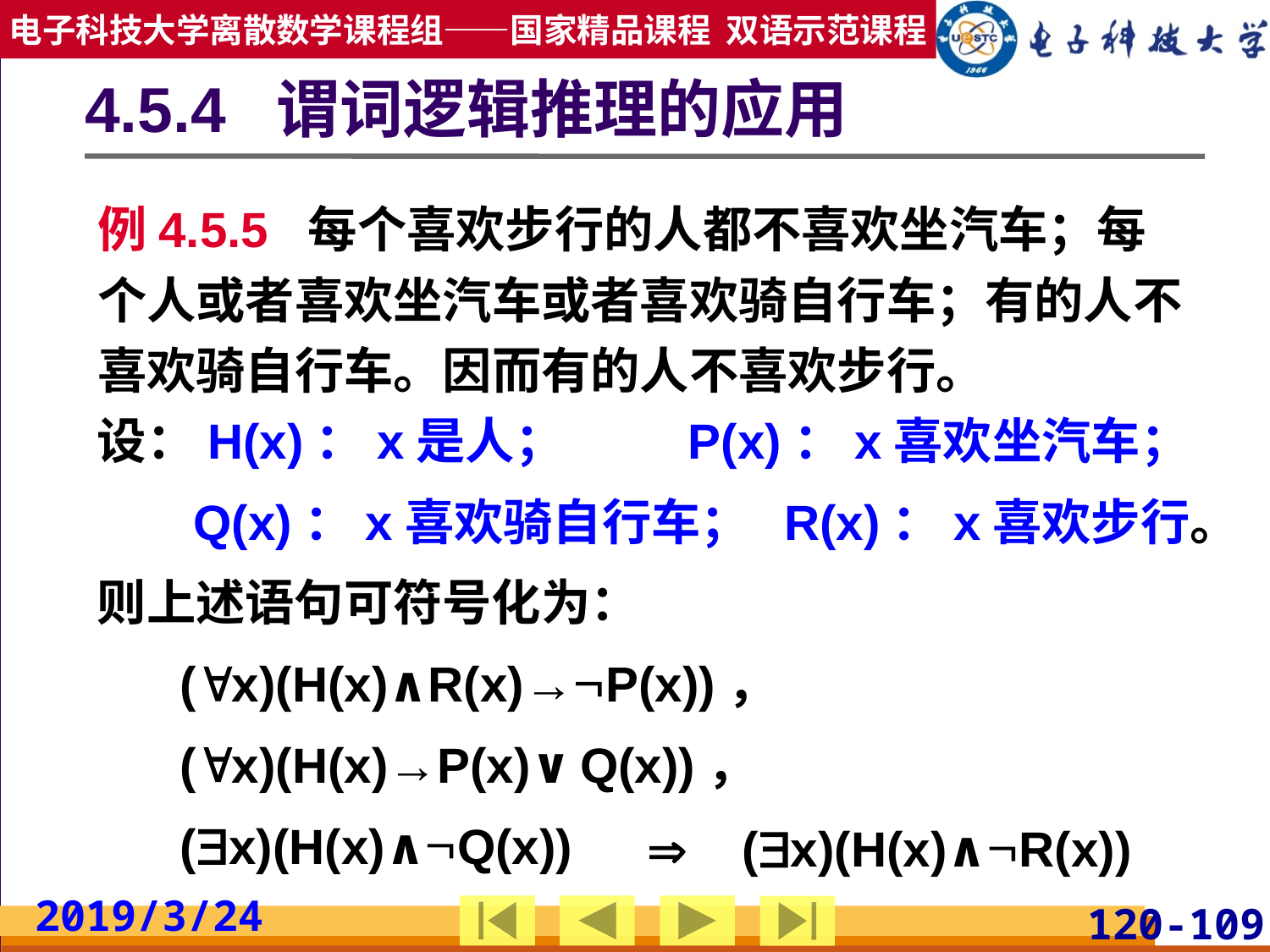

# 4.5.4  谓词逻辑推理的应用
例4.5.5  每个喜欢步行的人都不喜欢坐汽车；每个人或者喜欢坐汽车或者喜欢骑自行车；有的人不喜欢骑自行车。因而有的人不喜欢步行。
设：H(x)：x是人；          P(x)：x喜欢坐汽车；
       Q(x)：x喜欢骑自行车；  R(x)：x喜欢步行。
则上述语句可符号化为：
      (∀x)(H(x)∧R(x)→¬P(x))，
      (∀x)(H(x)→P(x)∨Q(x))，
      (∃x)(H(x)∧¬Q(x))
⇒    (∃x)(H(x)∧¬R(x))
2019/3/24